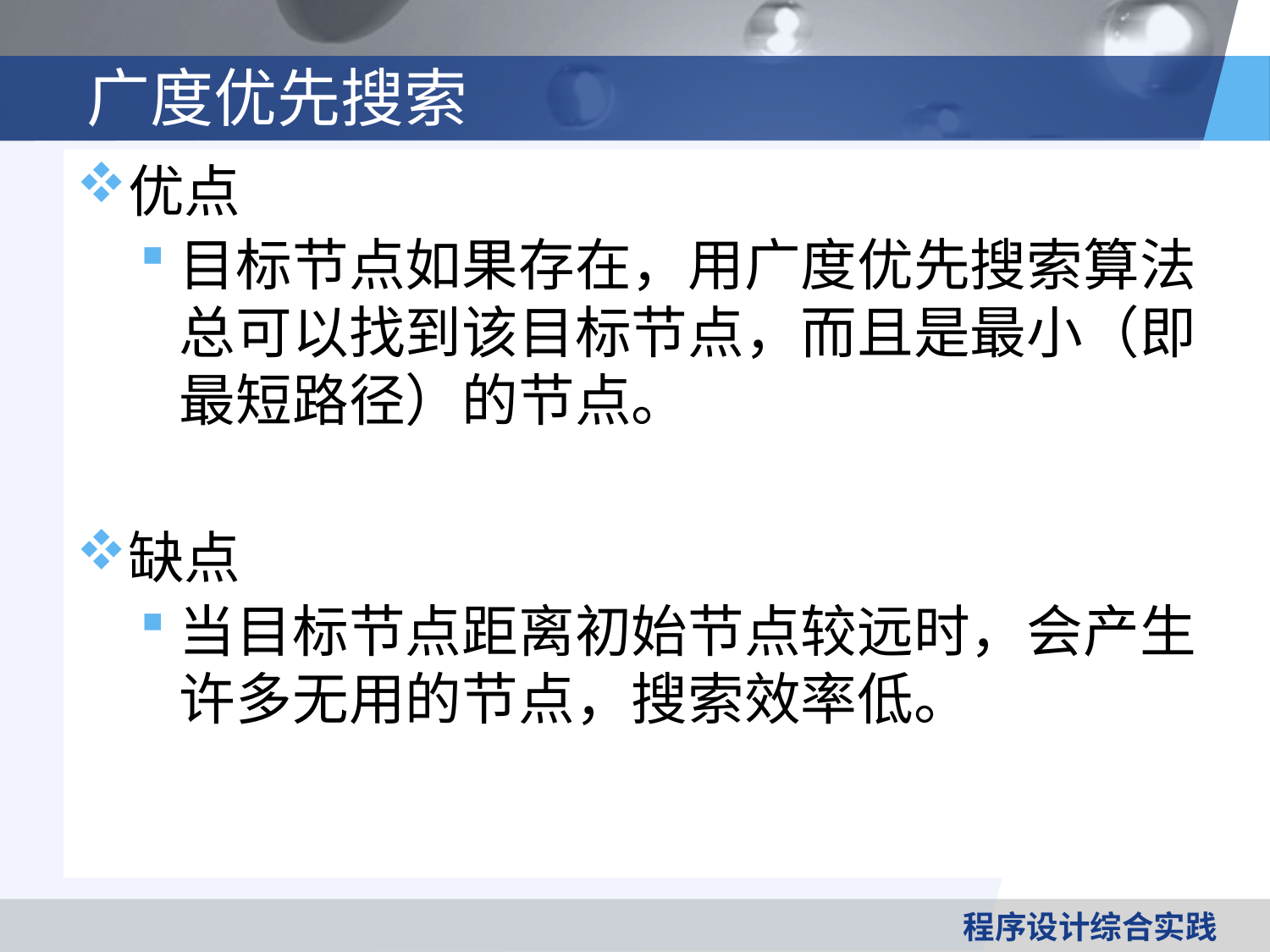

# 广度优先搜索
优点
目标节点如果存在，用广度优先搜索算法总可以找到该目标节点，而且是最小（即最短路径）的节点。

缺点
当目标节点距离初始节点较远时，会产生许多无用的节点，搜索效率低。